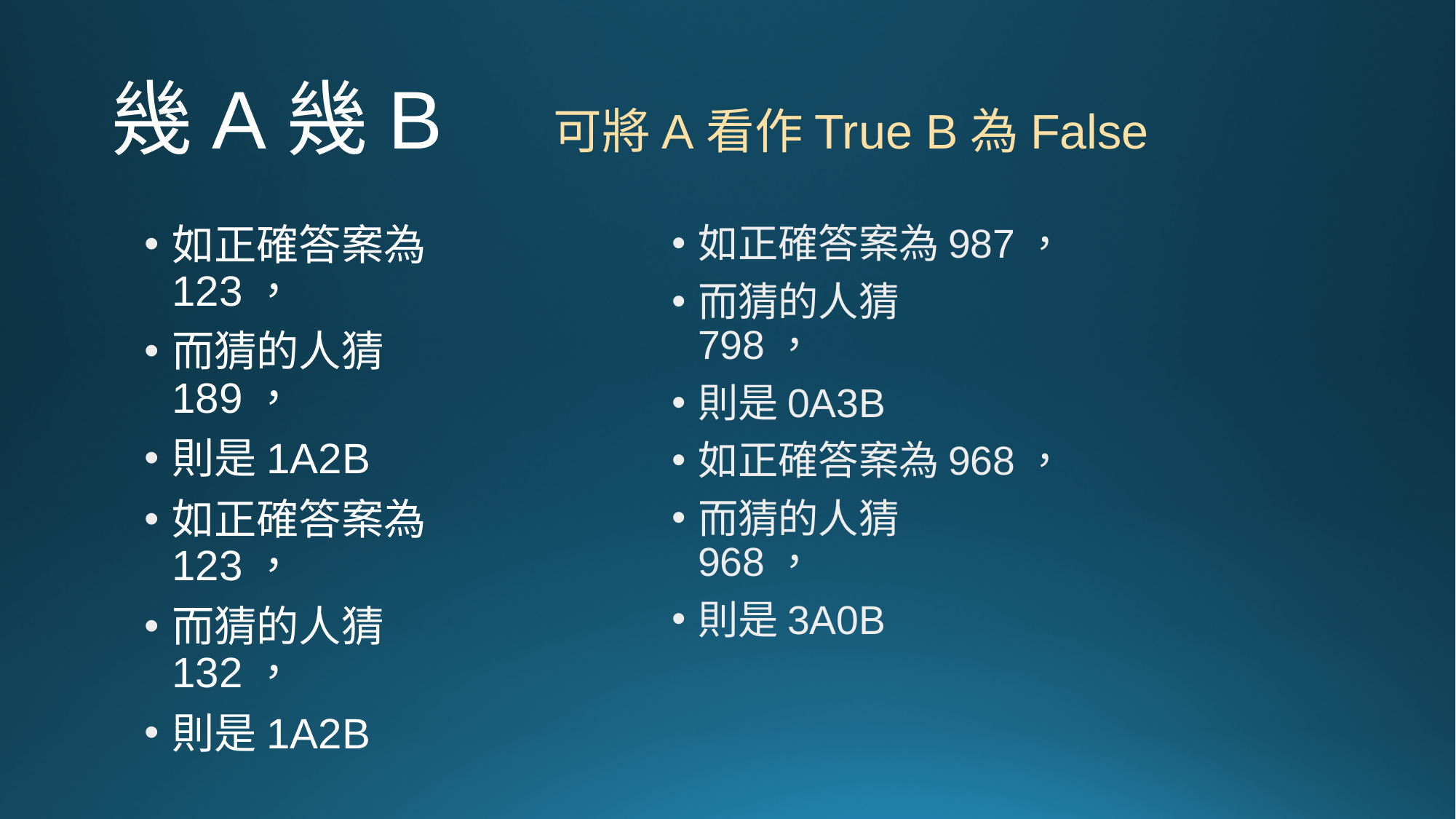

# 幾A幾B    可將A看作True B為False
如正確答案為123，
而猜的人猜     189，
則是1A2B
如正確答案為123，
而猜的人猜     132，
則是1A2B

如正確答案為987，
而猜的人猜     798，
則是0A3B
如正確答案為968，
而猜的人猜     968，
則是3A0B